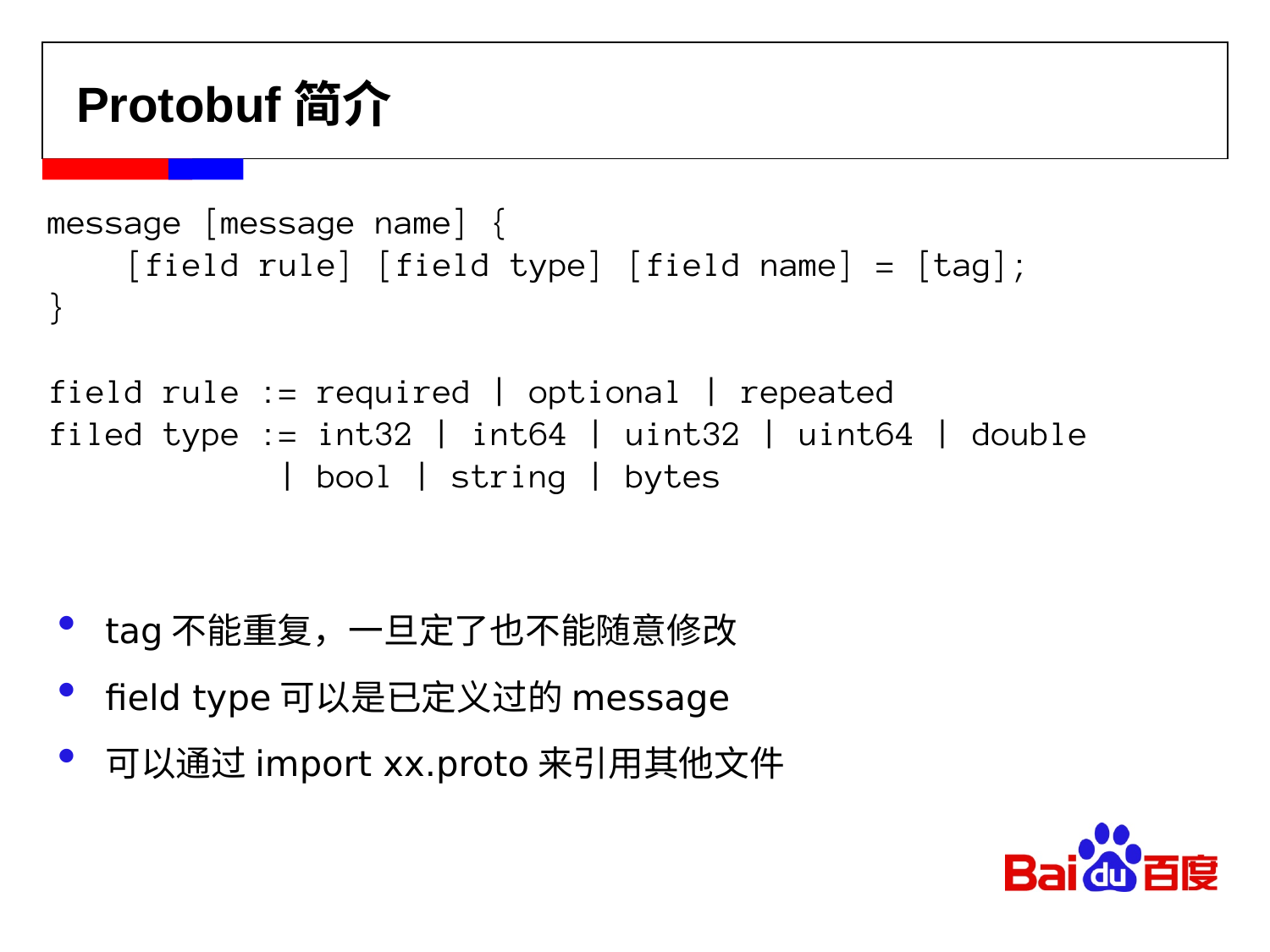

# Protobuf简介
message [message name] {
    [field rule] [field type] [field name] = [tag];
}

field rule := required | optional | repeated
filed type := int32 | int64 | uint32 | uint64 | double
            | bool | string | bytes

tag不能重复，一旦定了也不能随意修改
field type可以是已定义过的message
可以通过import xx.proto来引用其他文件